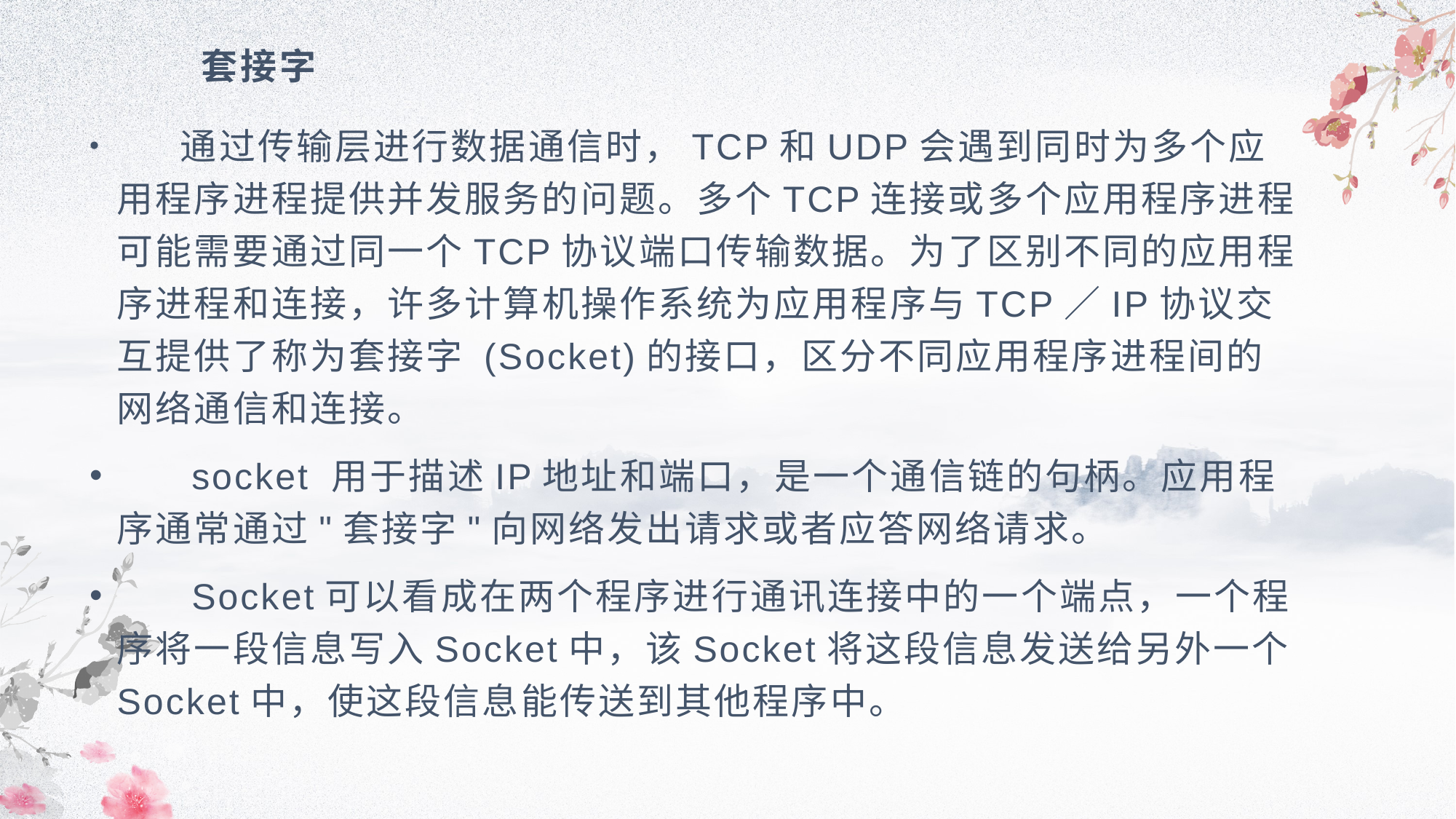

# 套接字
      通过传输层进行数据通信时，TCP和UDP会遇到同时为多个应用程序进程提供并发服务的问题。多个TCP连接或多个应用程序进程可能需要通过同一个TCP协议端口传输数据。为了区别不同的应用程序进程和连接，许多计算机操作系统为应用程序与TCP／IP协议交互提供了称为套接字 (Socket)的接口，区分不同应用程序进程间的网络通信和连接。
      socket 用于描述IP地址和端口，是一个通信链的句柄。应用程序通常通过"套接字"向网络发出请求或者应答网络请求。
      Socket可以看成在两个程序进行通讯连接中的一个端点，一个程序将一段信息写入Socket中，该Socket将这段信息发送给另外一个Socket中，使这段信息能传送到其他程序中。